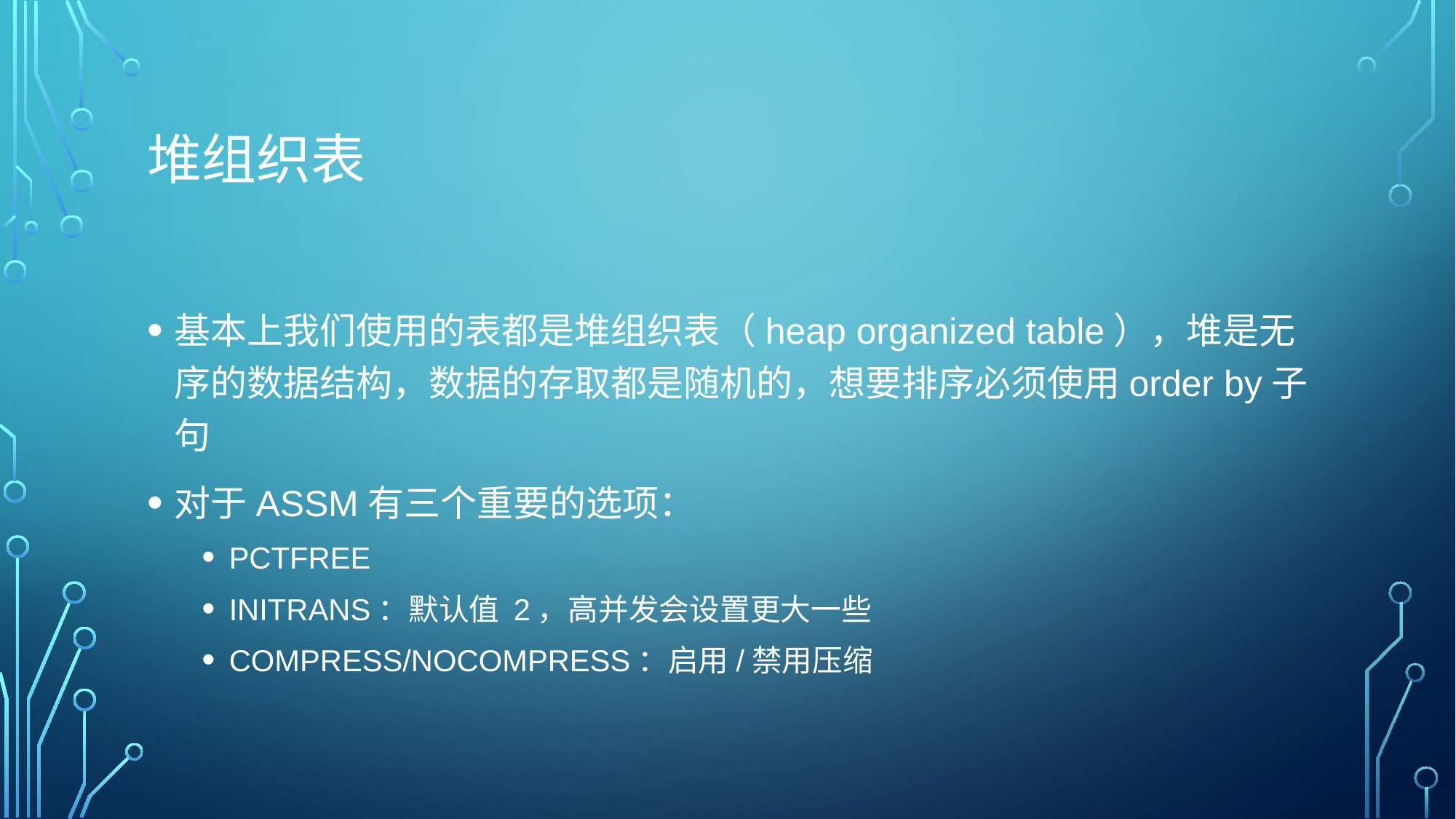

# 堆组织表
基本上我们使用的表都是堆组织表（heap organized table），堆是无序的数据结构，数据的存取都是随机的，想要排序必须使用order by子句
对于ASSM有三个重要的选项：
PCTFREE
INITRANS：默认值 2，高并发会设置更大一些
COMPRESS/NOCOMPRESS：启用/禁用压缩